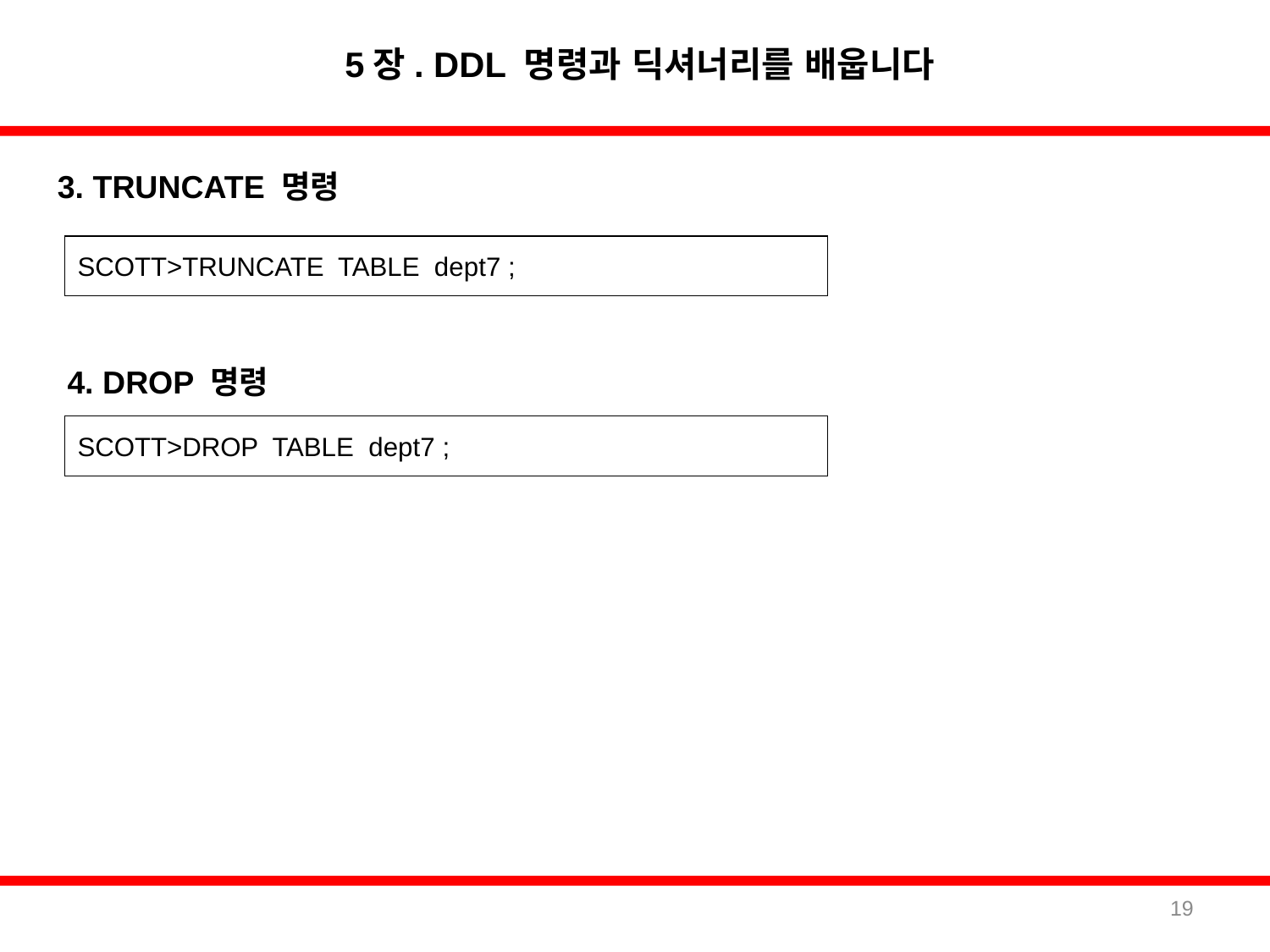

5장. DDL 명령과 딕셔너리를 배웁니다

3. TRUNCATE 명령
SCOTT>TRUNCATE  TABLE  dept7 ;
4. DROP 명령
SCOTT>DROP  TABLE  dept7 ;

19